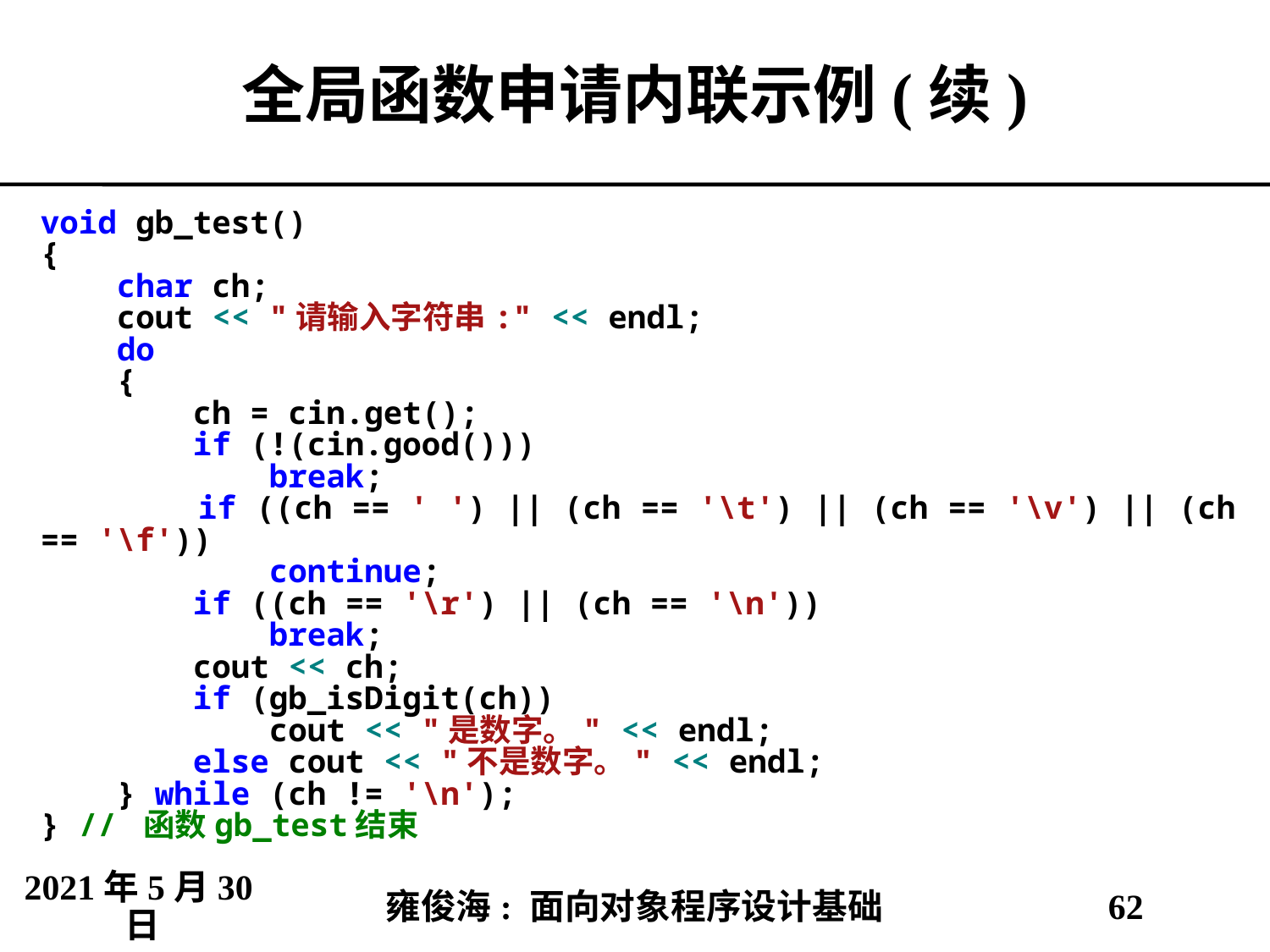

# 全局函数申请内联示例(续)

void gb_test()
{
    char ch;
    cout << "请输入字符串:" << endl;
    do
    {
        ch = cin.get();
        if (!(cin.good()))
            break;
        if ((ch == ' ') || (ch == '\t') || (ch == '\v') || (ch == '\f'))
            continue;
        if ((ch == '\r') || (ch == '\n'))
            break;
        cout << ch;
        if (gb_isDigit(ch))
            cout << "是数字。" << endl;
        else cout << "不是数字。" << endl;
    } while (ch != '\n');
} // 函数gb_test结束
2021年5月30日
雍俊海: 面向对象程序设计基础
62